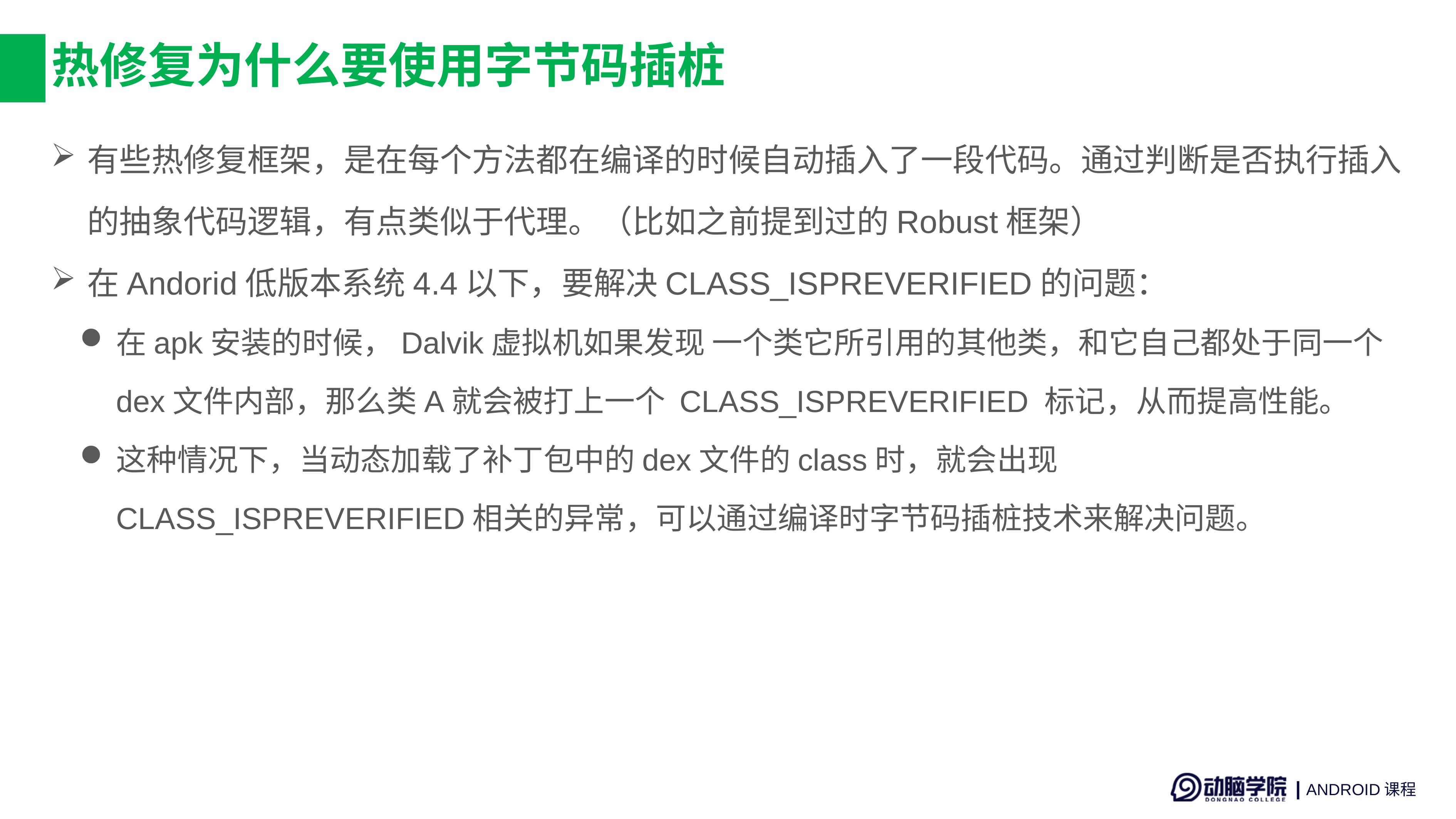

# 热修复为什么要使用字节码插桩
有些热修复框架，是在每个方法都在编译的时候自动插入了一段代码。通过判断是否执行插入的抽象代码逻辑，有点类似于代理。（比如之前提到过的Robust框架）
在Andorid低版本系统4.4以下，要解决CLASS_ISPREVERIFIED的问题：
在apk安装的时候，Dalvik虚拟机如果发现 一个类它所引用的其他类，和它自己都处于同一个dex文件内部，那么类A就会被打上一个 CLASS_ISPREVERIFIED 标记，从而提高性能。
这种情况下，当动态加载了补丁包中的dex文件的class时，就会出现CLASS_ISPREVERIFIED相关的异常，可以通过编译时字节码插桩技术来解决问题。